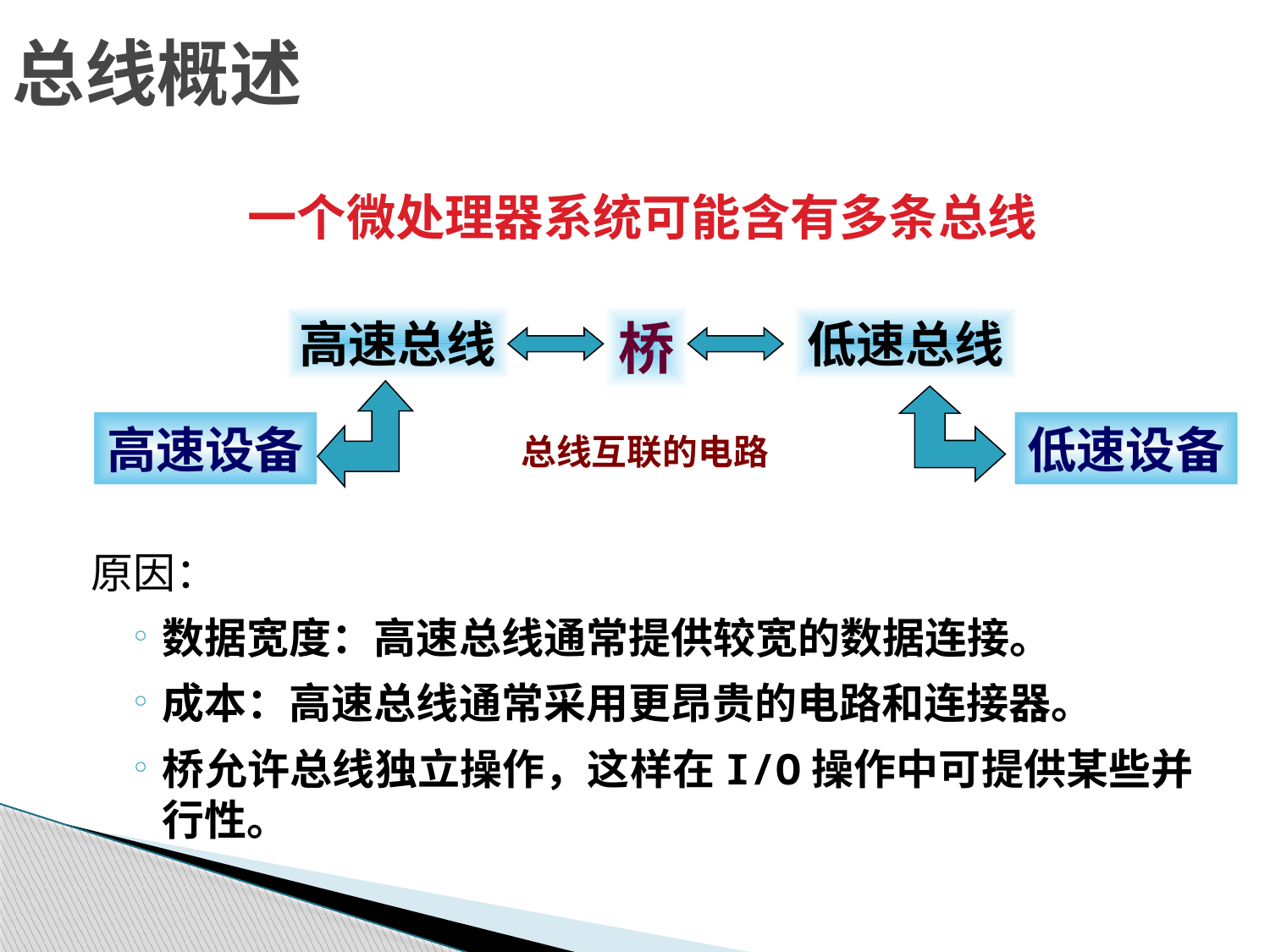

总线概述
一个微处理器系统可能含有多条总线
高速总线
桥
低速总线

高速设备
低速设备
总线互联的电路
原因：
数据宽度：高速总线通常提供较宽的数据连接。
成本：高速总线通常采用更昂贵的电路和连接器。
桥允许总线独立操作，这样在I/O操作中可提供某些并行性。